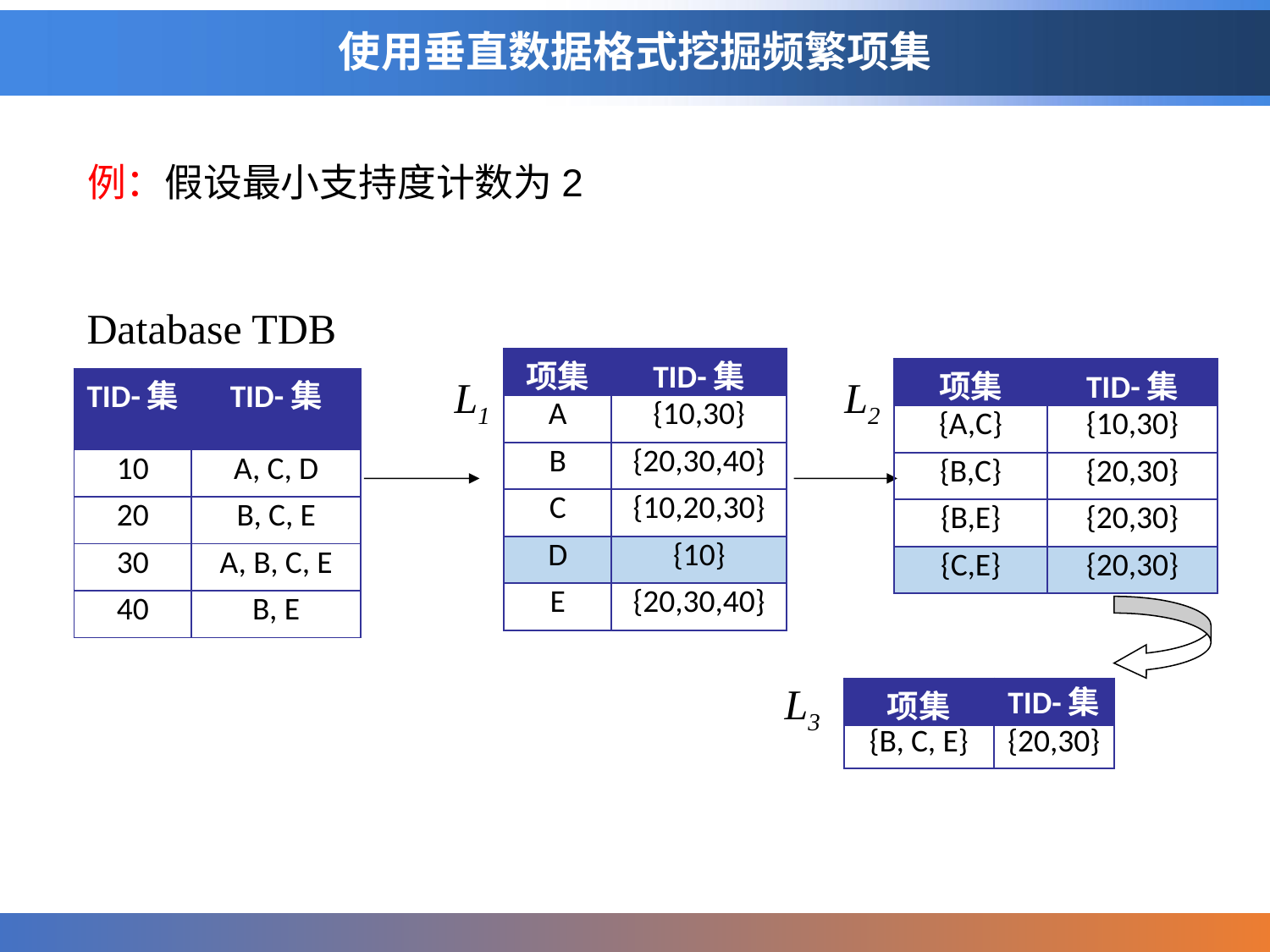

# 使用垂直数据格式挖掘频繁项集
例：假设最小支持度计数为2
Database TDB
| 项集 | TID-集 |
| --- | --- |
| A | {10,30} |
| B | {20,30,40} |
| C | {10,20,30} |
| D | {10} |
| E | {20,30,40} |
| 项集 | TID-集 |
| --- | --- |
| {A,C} | {10,30} |
| {B,C} | {20,30} |
| {B,E} | {20,30} |
| {C,E} | {20,30} |
L1
L2
| TID-集 | TID-集 |
| --- | --- |
| 10 | A, C, D |
| 20 | B, C, E |
| 30 | A, B, C, E |
| 40 | B, E |

L3
| 项集 | TID-集 |
| --- | --- |
| {B, C, E} | {20,30} |